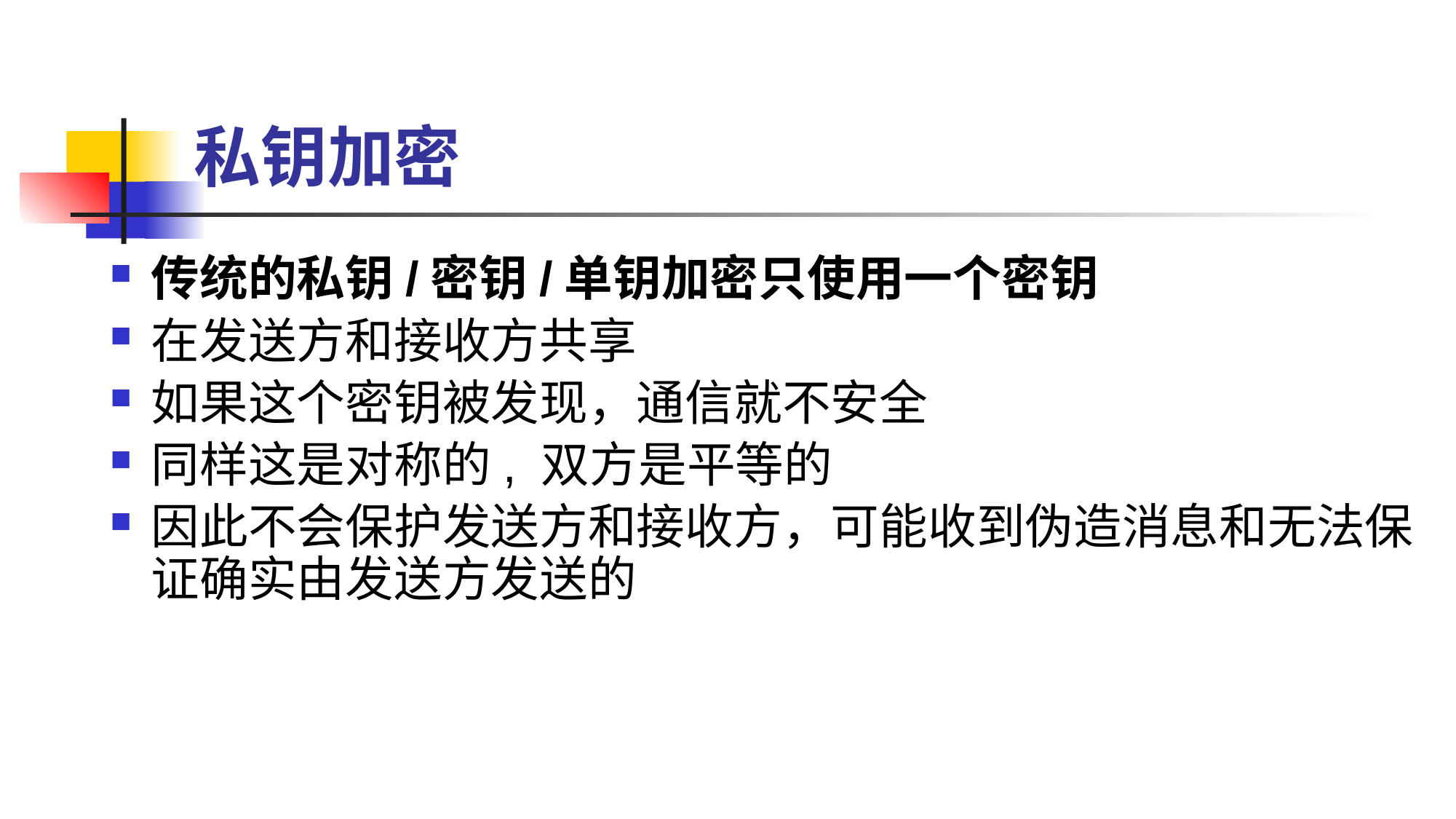

# 私钥加密
传统的私钥/密钥/单钥加密只使用一个密钥
在发送方和接收方共享
如果这个密钥被发现，通信就不安全
同样这是对称的, 双方是平等的
因此不会保护发送方和接收方，可能收到伪造消息和无法保证确实由发送方发送的